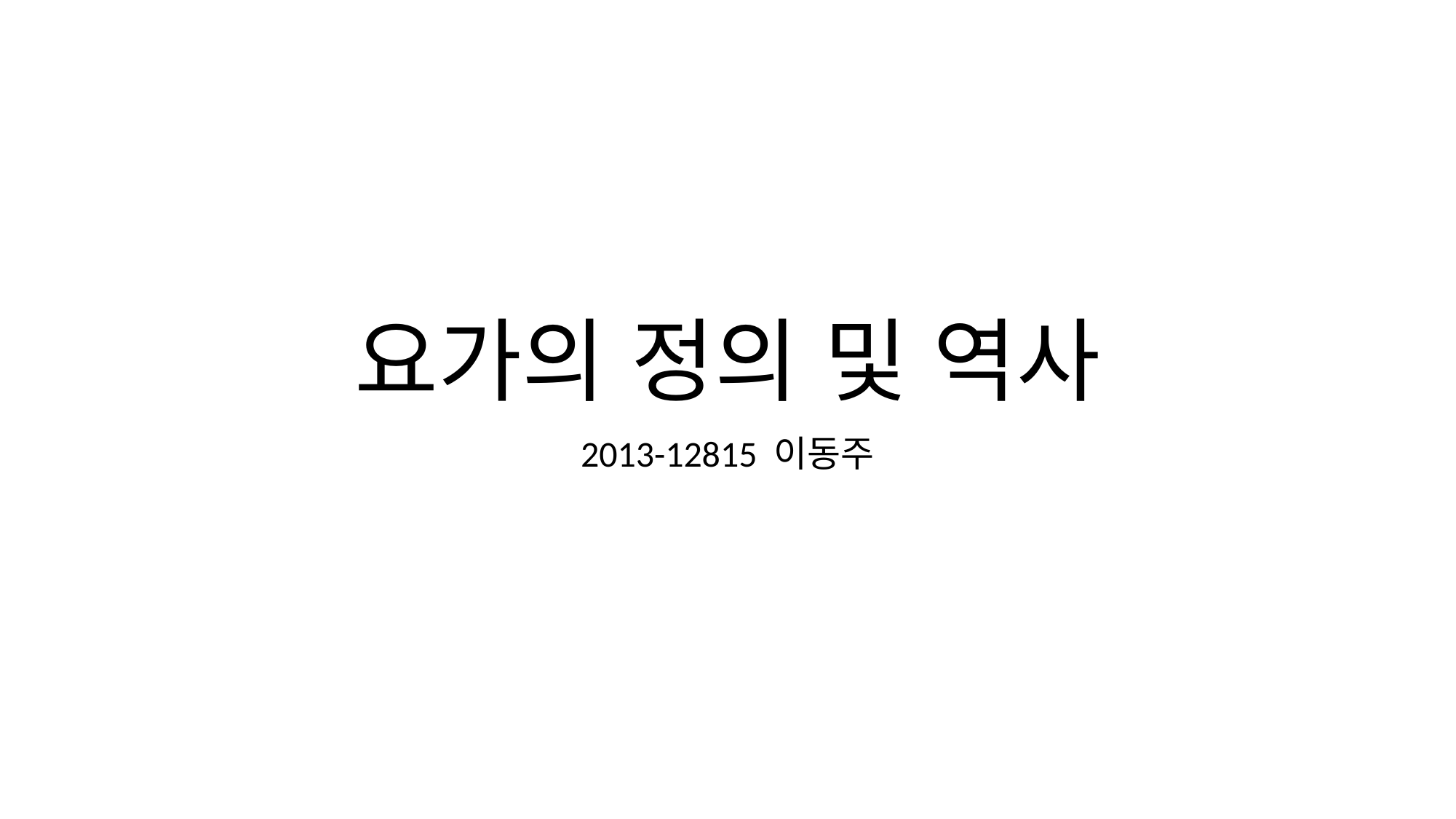

# 요가의 정의 및 역사
2013-12815 이동주